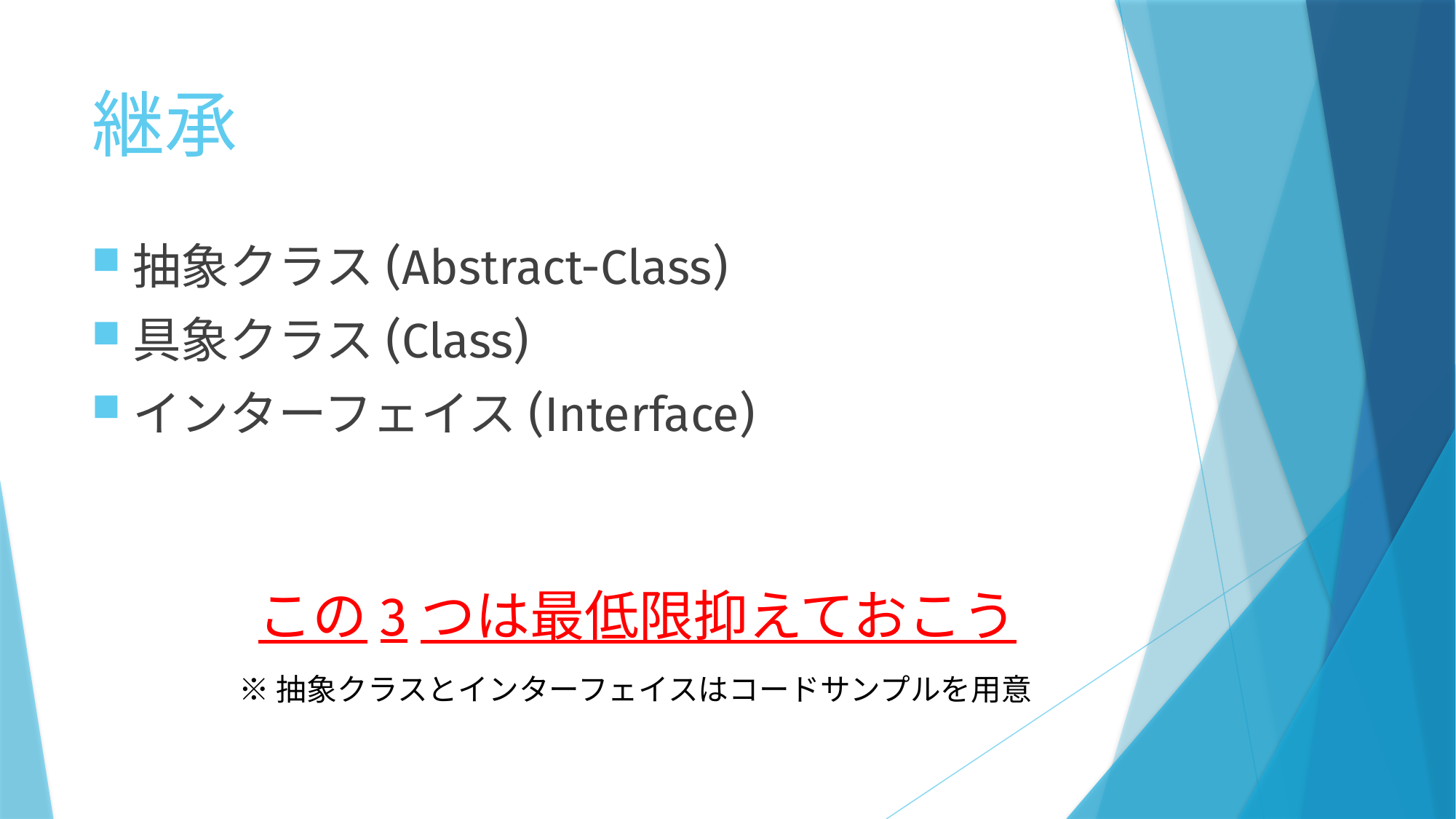

# 継承
抽象クラス(Abstract-Class)
具象クラス(Class)
インターフェイス(Interface)
この3つは最低限抑えておこう
※抽象クラスとインターフェイスはコードサンプルを用意